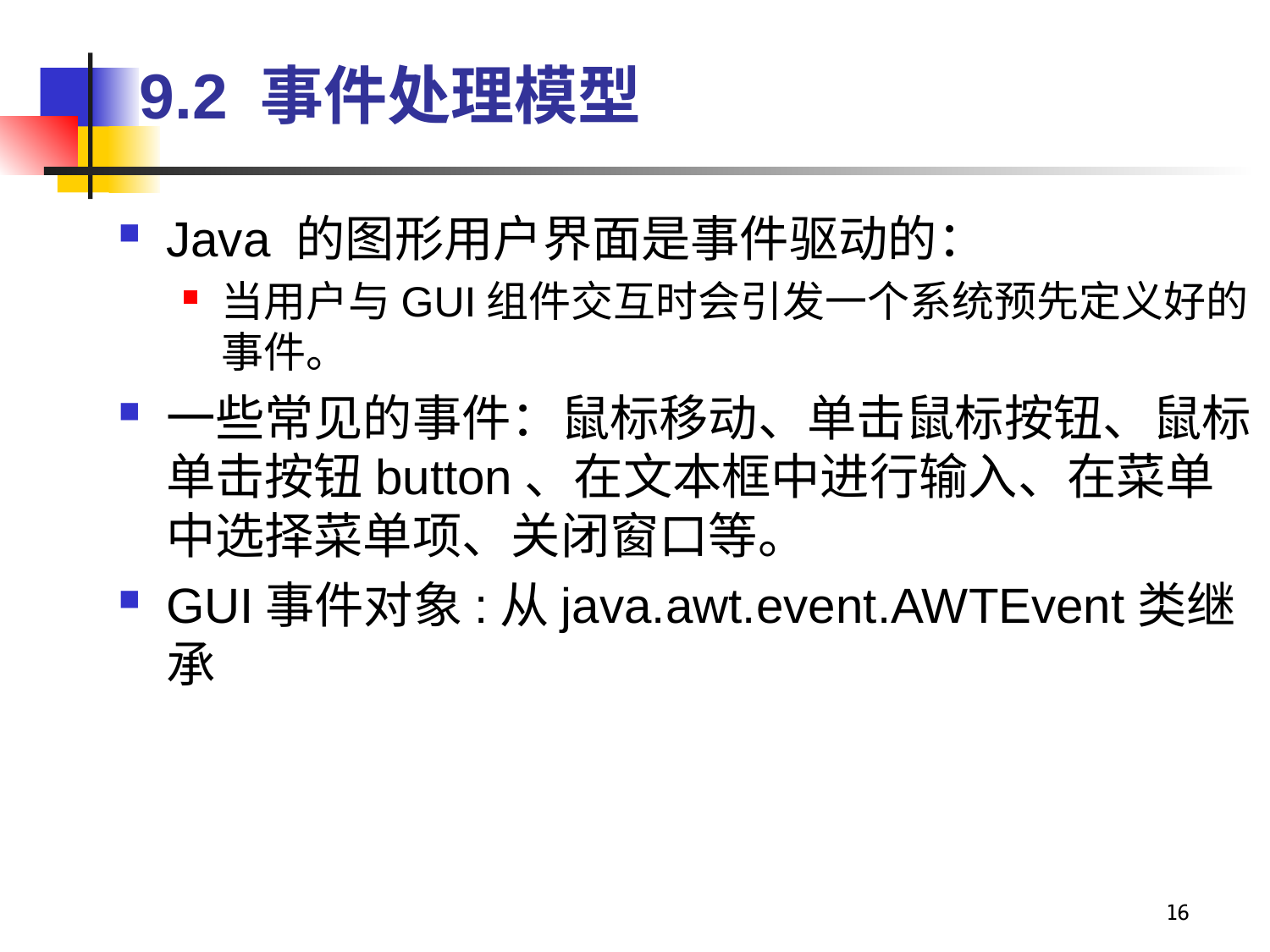

# 9.2 事件处理模型
Java 的图形用户界面是事件驱动的：
当用户与GUI组件交互时会引发一个系统预先定义好的事件。
一些常见的事件：鼠标移动、单击鼠标按钮、鼠标单击按钮button、在文本框中进行输入、在菜单中选择菜单项、关闭窗口等。
GUI事件对象:从java.awt.event.AWTEvent类继承